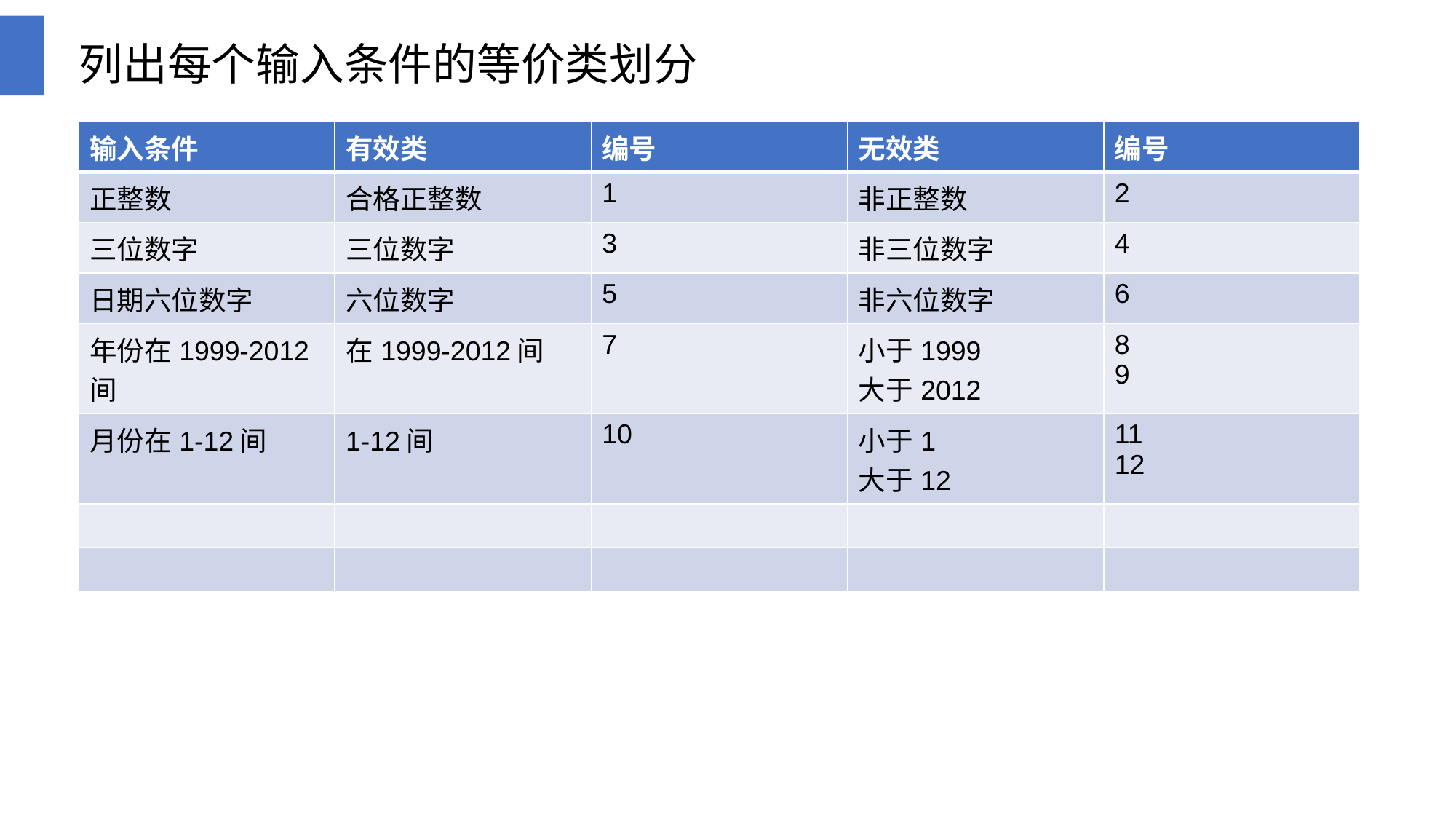

# 列出每个输入条件的等价类划分
| 输入条件 | 有效类 | 编号 | 无效类 | 编号 |
| --- | --- | --- | --- | --- |
| 正整数 | 合格正整数 | 1 | 非正整数 | 2 |
| 三位数字 | 三位数字 | 3 | 非三位数字 | 4 |
| 日期六位数字 | 六位数字 | 5 | 非六位数字 | 6 |
| 年份在1999-2012间 | 在1999-2012间 | 7 | 小于1999 大于2012 | 8 9 |
| 月份在1-12间 | 1-12间 | 10 | 小于1 大于12 | 11 12 |
|  |  |  |  |  |
|  |  |  |  |  |